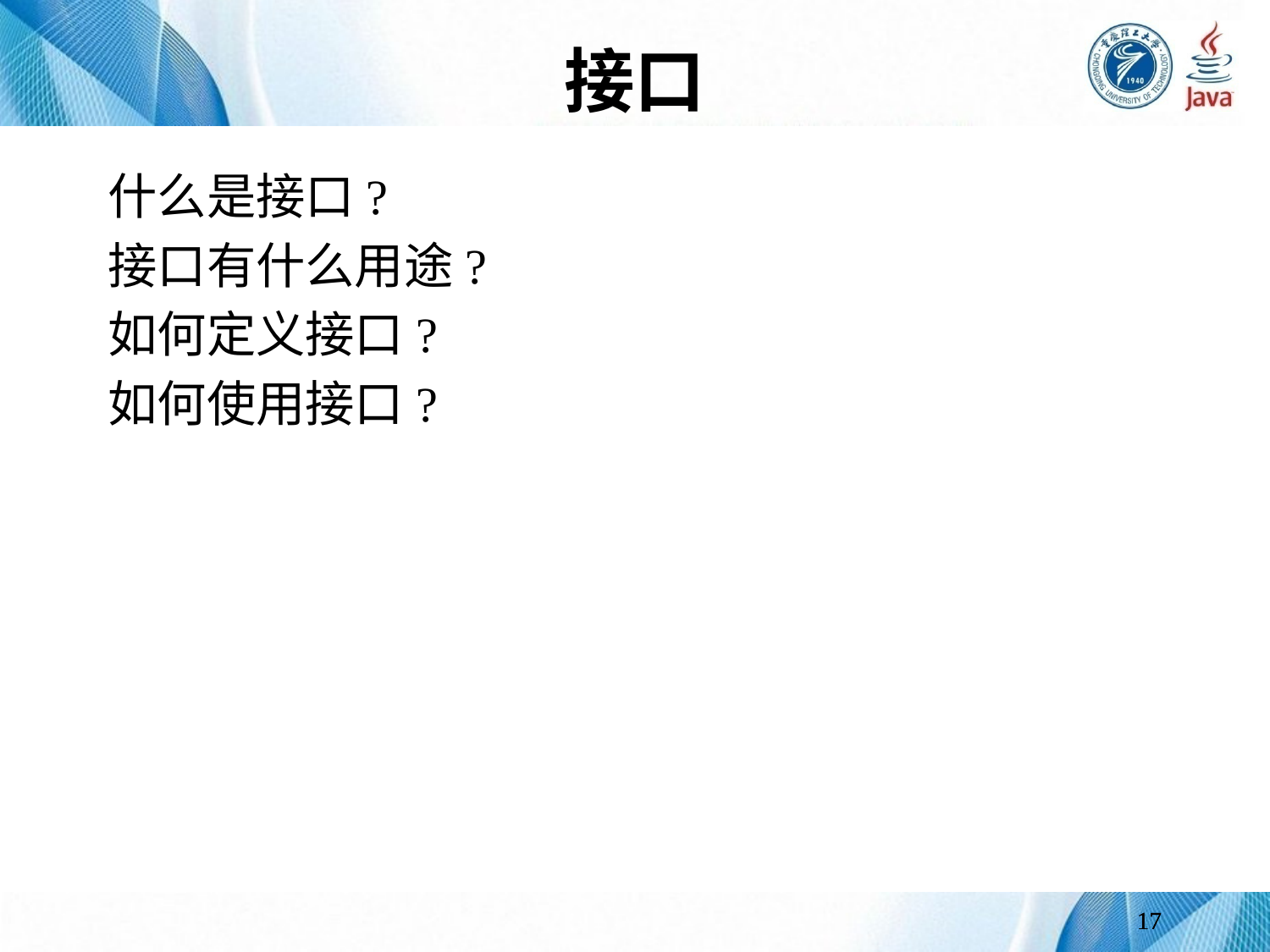

# 接口
什么是接口?
接口有什么用途?
如何定义接口?
如何使用接口?
17
17